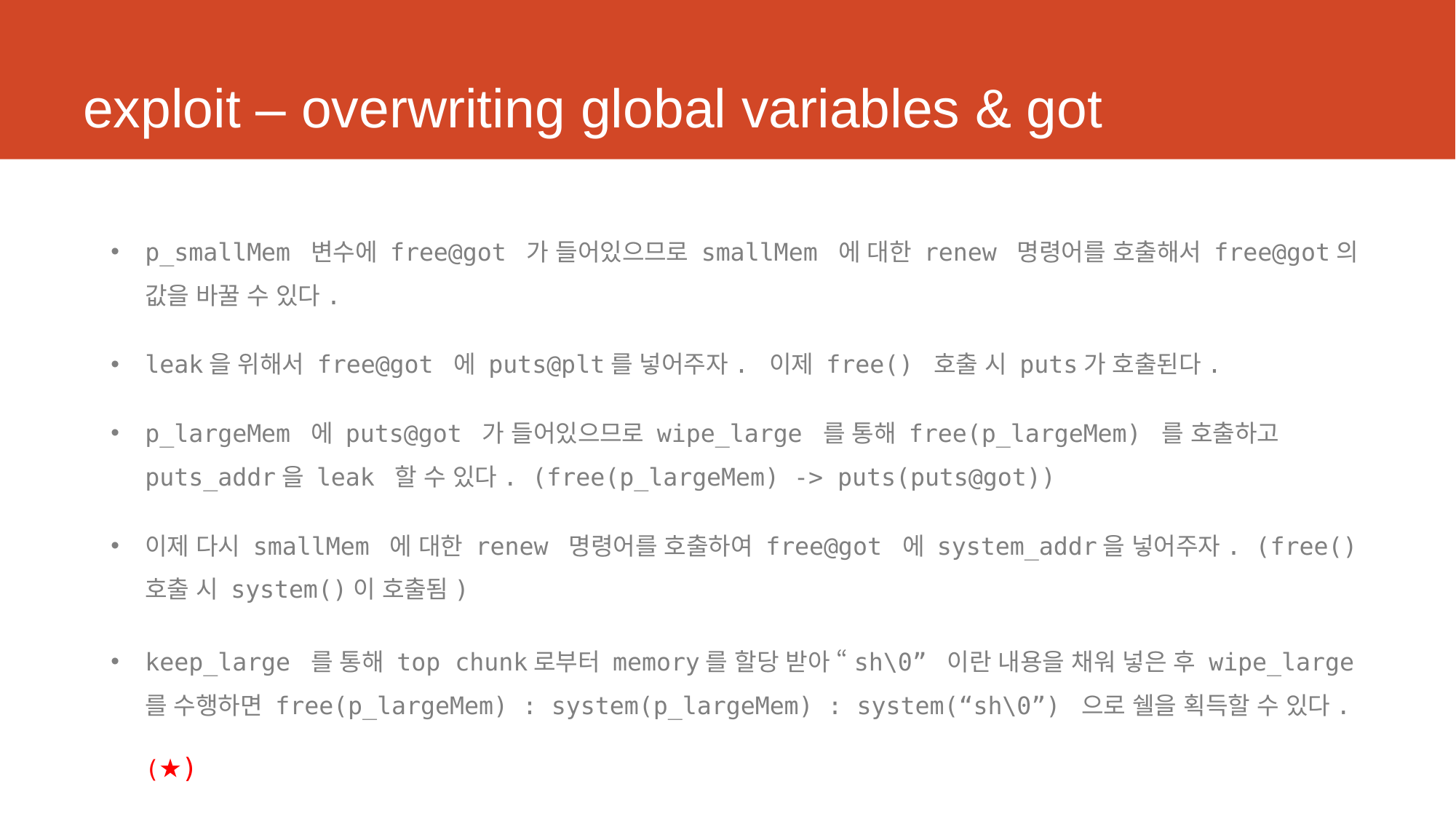

# exploit – overwriting global variables & got
p_smallMem 변수에 free@got 가 들어있으므로 smallMem 에 대한 renew 명령어를 호출해서 free@got의 값을 바꿀 수 있다.
leak을 위해서 free@got 에 puts@plt를 넣어주자. 이제 free() 호출 시 puts가 호출된다.
p_largeMem 에 puts@got 가 들어있으므로 wipe_large 를 통해 free(p_largeMem) 를 호출하고 puts_addr을 leak 할 수 있다. (free(p_largeMem) -> puts(puts@got))
이제 다시 smallMem 에 대한 renew 명령어를 호출하여 free@got 에 system_addr을 넣어주자. (free() 호출 시 system()이 호출됨)
keep_large 를 통해 top chunk로부터 memory를 할당 받아 “sh\0” 이란 내용을 채워 넣은 후 wipe_large 를 수행하면 free(p_largeMem) : system(p_largeMem) : system(“sh\0”) 으로 쉘을 획득할 수 있다. (★)